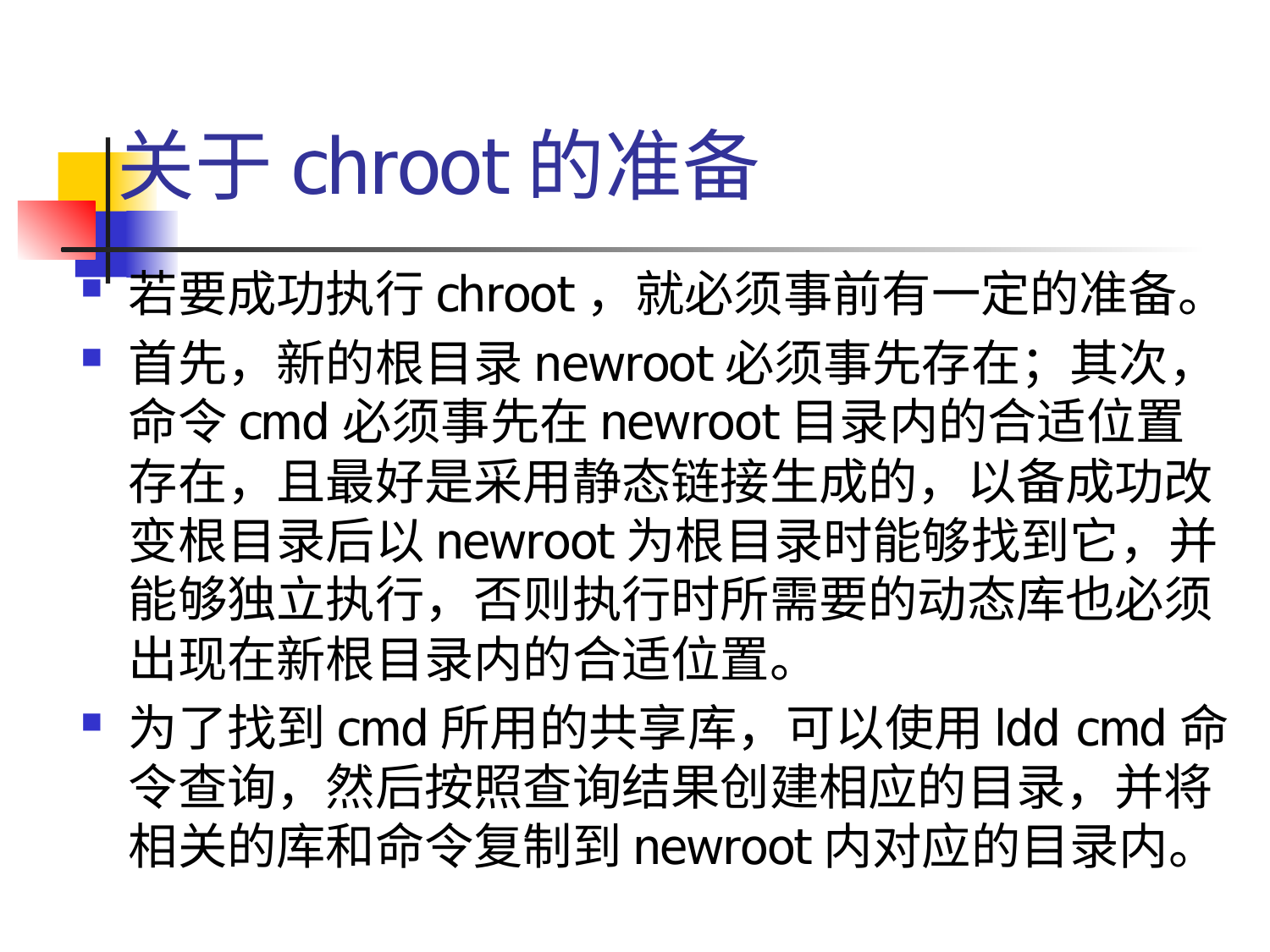

# 关于chroot的准备
若要成功执行chroot，就必须事前有一定的准备。
首先，新的根目录newroot必须事先存在；其次，命令cmd必须事先在newroot目录内的合适位置存在，且最好是采用静态链接生成的，以备成功改变根目录后以newroot为根目录时能够找到它，并能够独立执行，否则执行时所需要的动态库也必须出现在新根目录内的合适位置。
为了找到cmd所用的共享库，可以使用ldd cmd命令查询，然后按照查询结果创建相应的目录，并将相关的库和命令复制到newroot内对应的目录内。